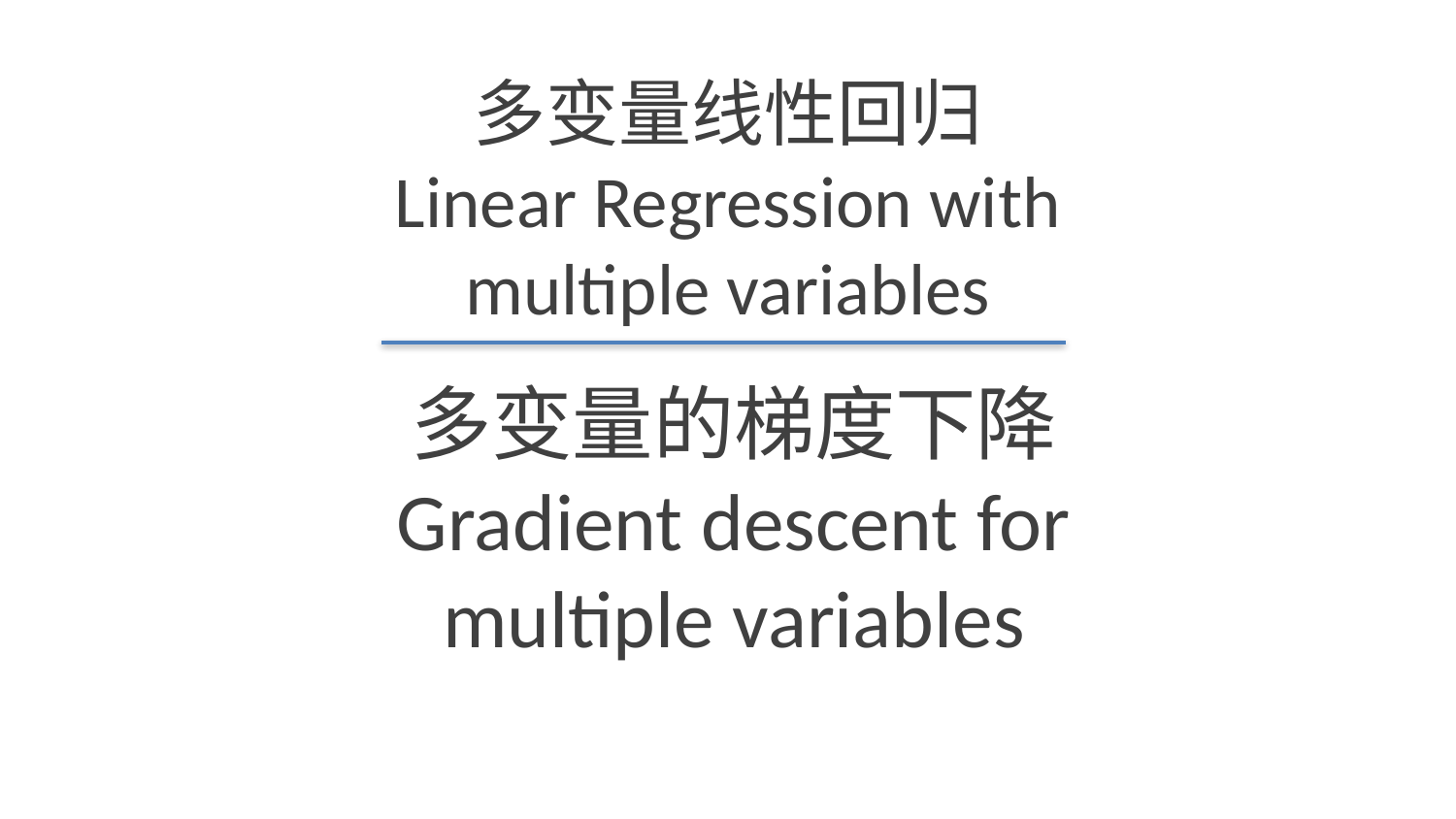

多变量线性回归
Linear Regression with multiple variables
多变量的梯度下降
Gradient descent for multiple variables